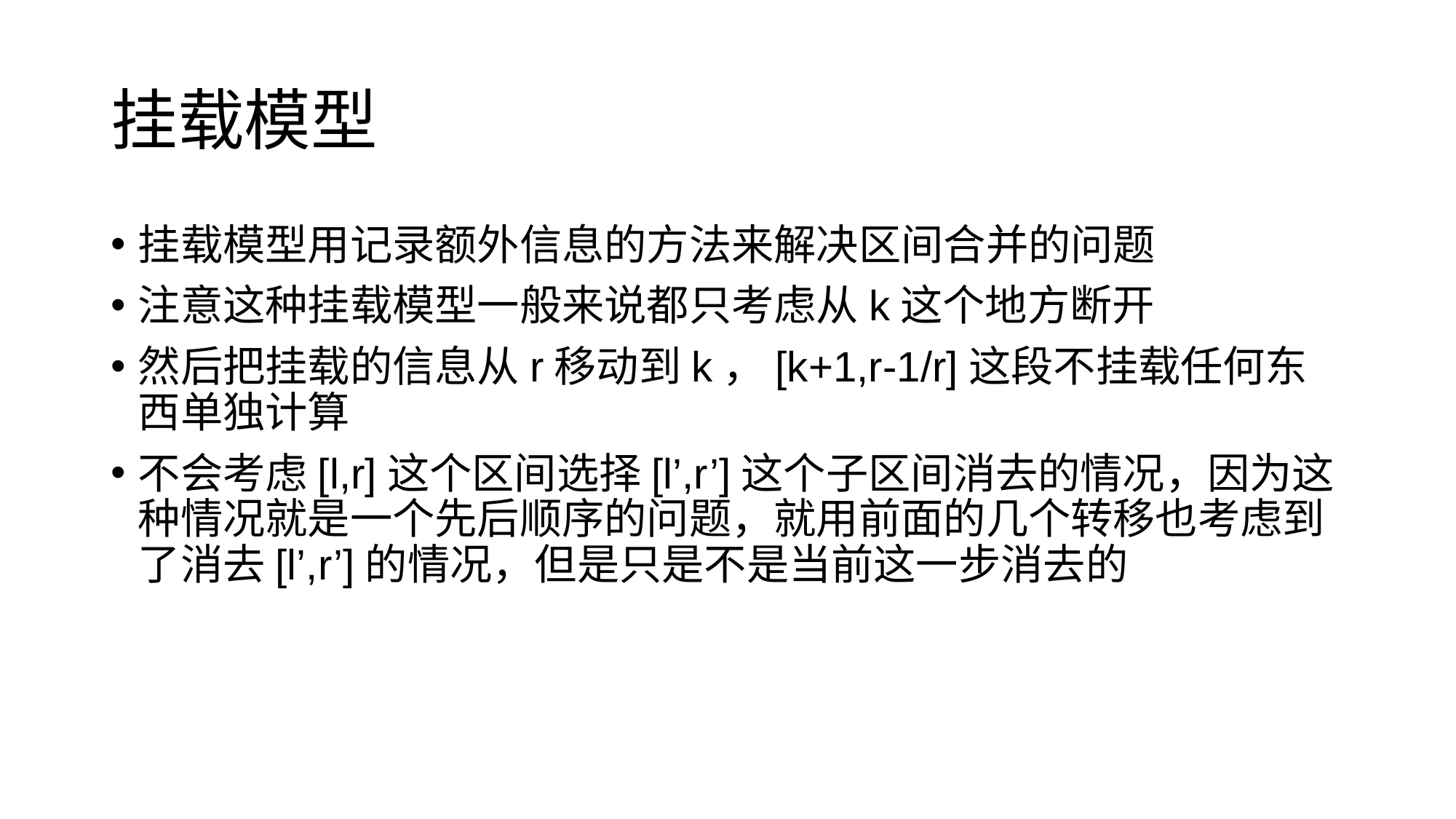

# 挂载模型
挂载模型用记录额外信息的方法来解决区间合并的问题
注意这种挂载模型一般来说都只考虑从k这个地方断开
然后把挂载的信息从r移动到k，[k+1,r-1/r]这段不挂载任何东西单独计算
不会考虑[l,r]这个区间选择[l’,r’]这个子区间消去的情况，因为这种情况就是一个先后顺序的问题，就用前面的几个转移也考虑到了消去[l’,r’]的情况，但是只是不是当前这一步消去的